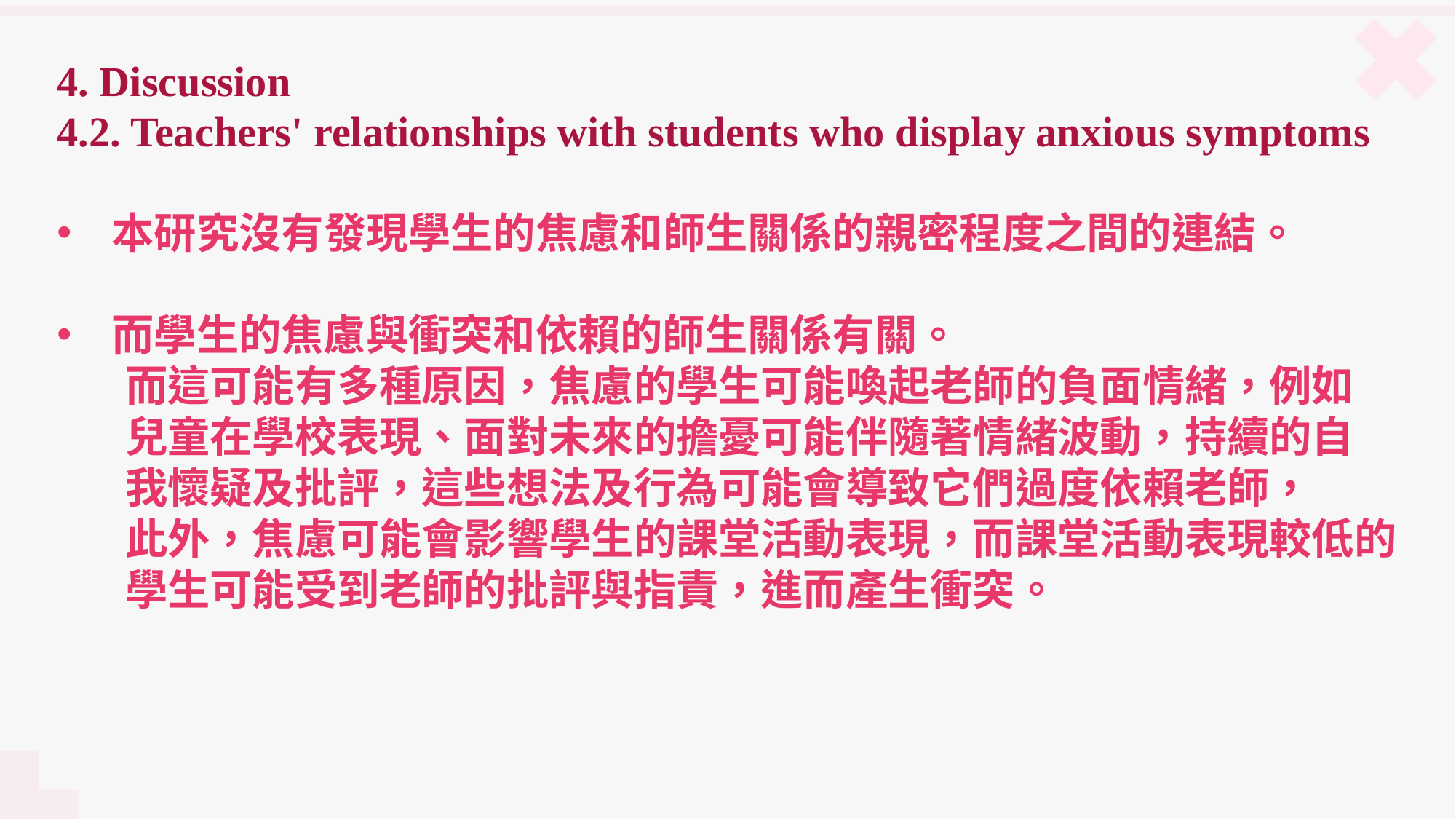

4. Discussion
4.2. Teachers' relationships with students who display anxious symptoms

本研究沒有發現學生的焦慮和師生關係的親密程度之間的連結。

而學生的焦慮與衝突和依賴的師生關係有關。
      而這可能有多種原因，焦慮的學生可能喚起老師的負面情緒，例如
      兒童在學校表現、面對未來的擔憂可能伴隨著情緒波動，持續的自
      我懷疑及批評，這些想法及行為可能會導致它們過度依賴老師，
      此外，焦慮可能會影響學生的課堂活動表現，而課堂活動表現較低的
      學生可能受到老師的批評與指責，進而產生衝突。